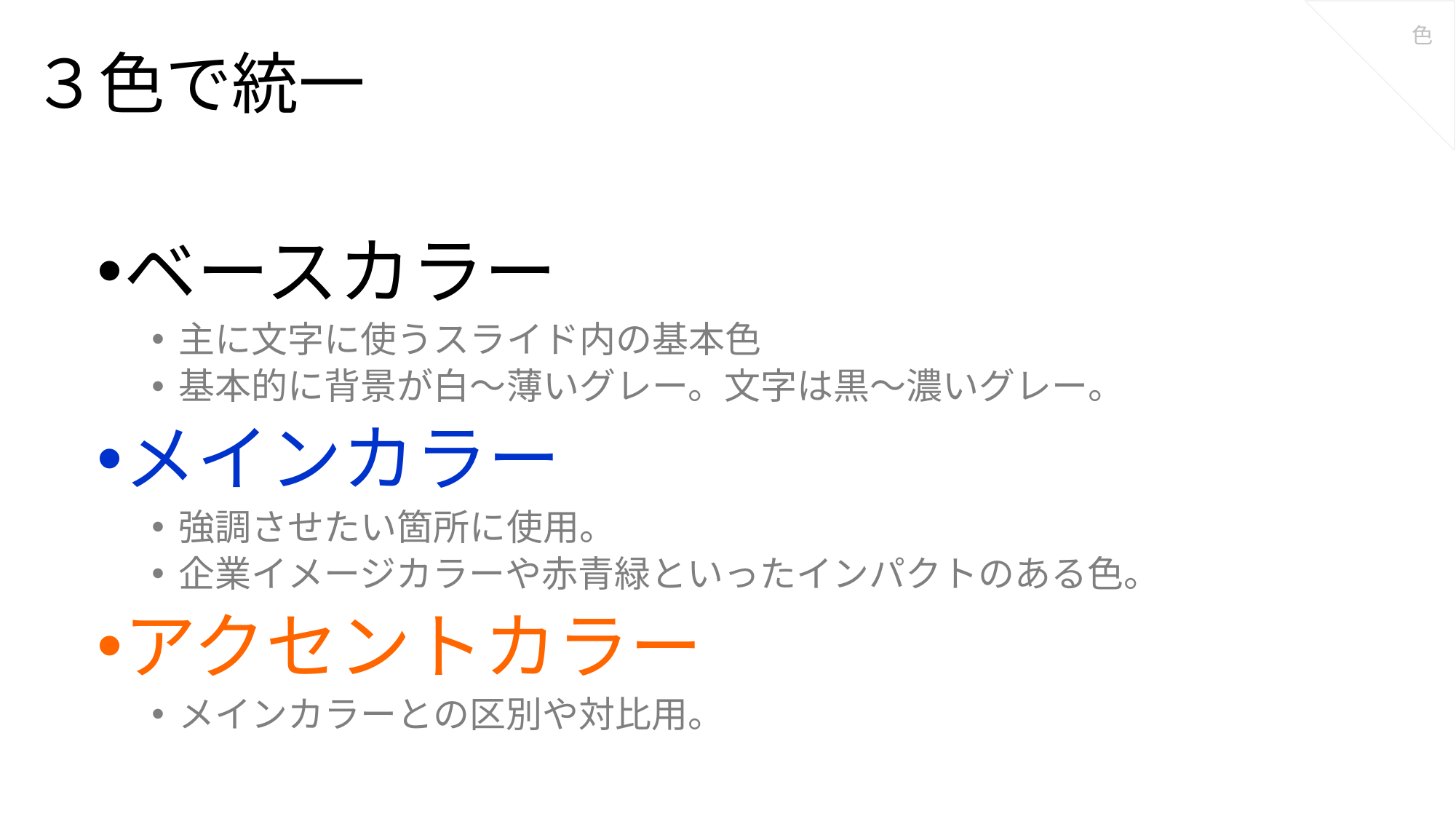

色
# ３色で統一
ベースカラー
主に文字に使うスライド内の基本色
基本的に背景が白～薄いグレー。文字は黒～濃いグレー。
メインカラー
強調させたい箇所に使用。
企業イメージカラーや赤青緑といったインパクトのある色。
アクセントカラー
メインカラーとの区別や対比用。